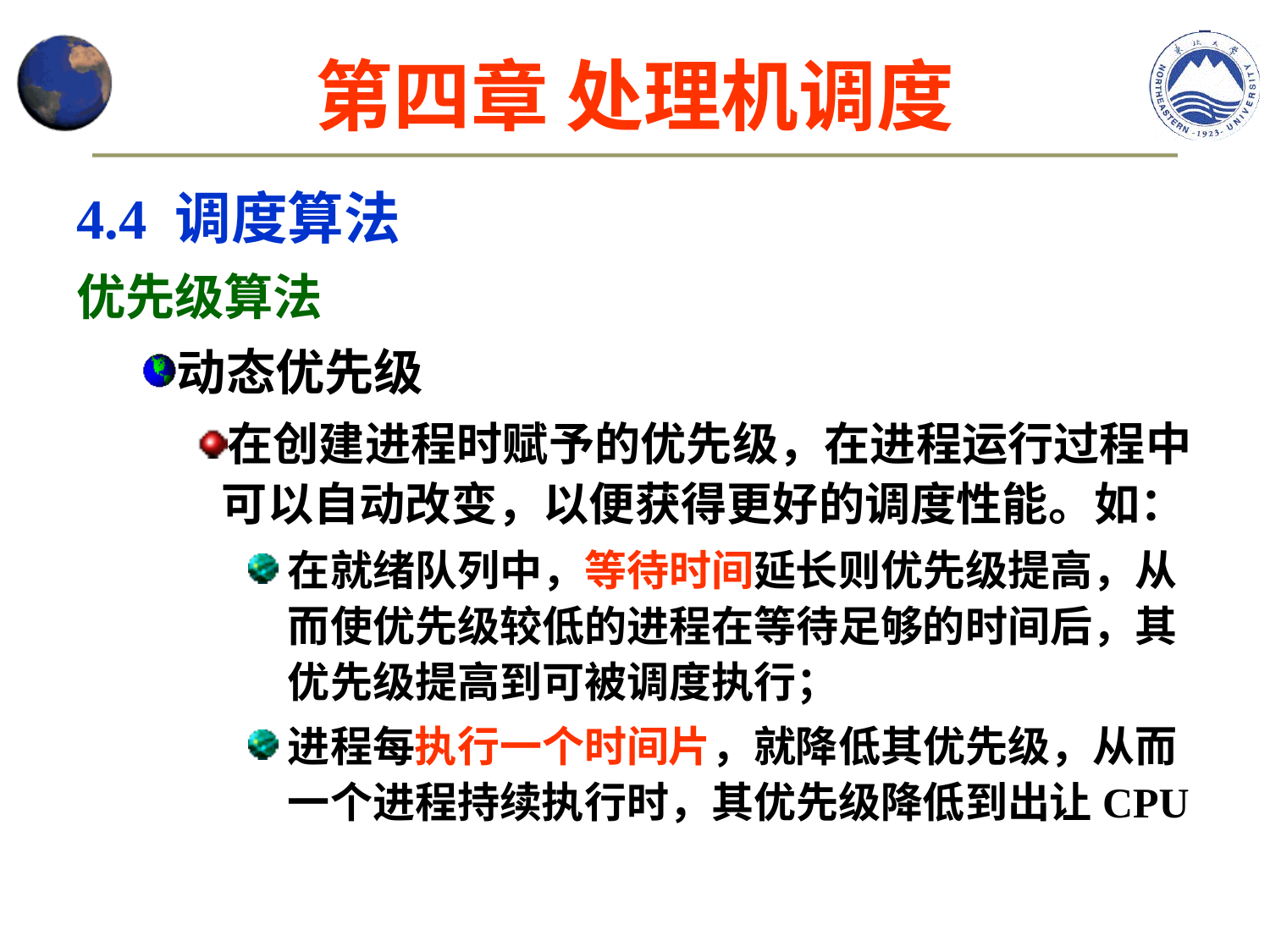

# 第四章 处理机调度
4.4 调度算法
优先级算法
动态优先级
在创建进程时赋予的优先级，在进程运行过程中可以自动改变，以便获得更好的调度性能。如：
在就绪队列中，等待时间延长则优先级提高，从而使优先级较低的进程在等待足够的时间后，其优先级提高到可被调度执行；
进程每执行一个时间片，就降低其优先级，从而一个进程持续执行时，其优先级降低到出让CPU